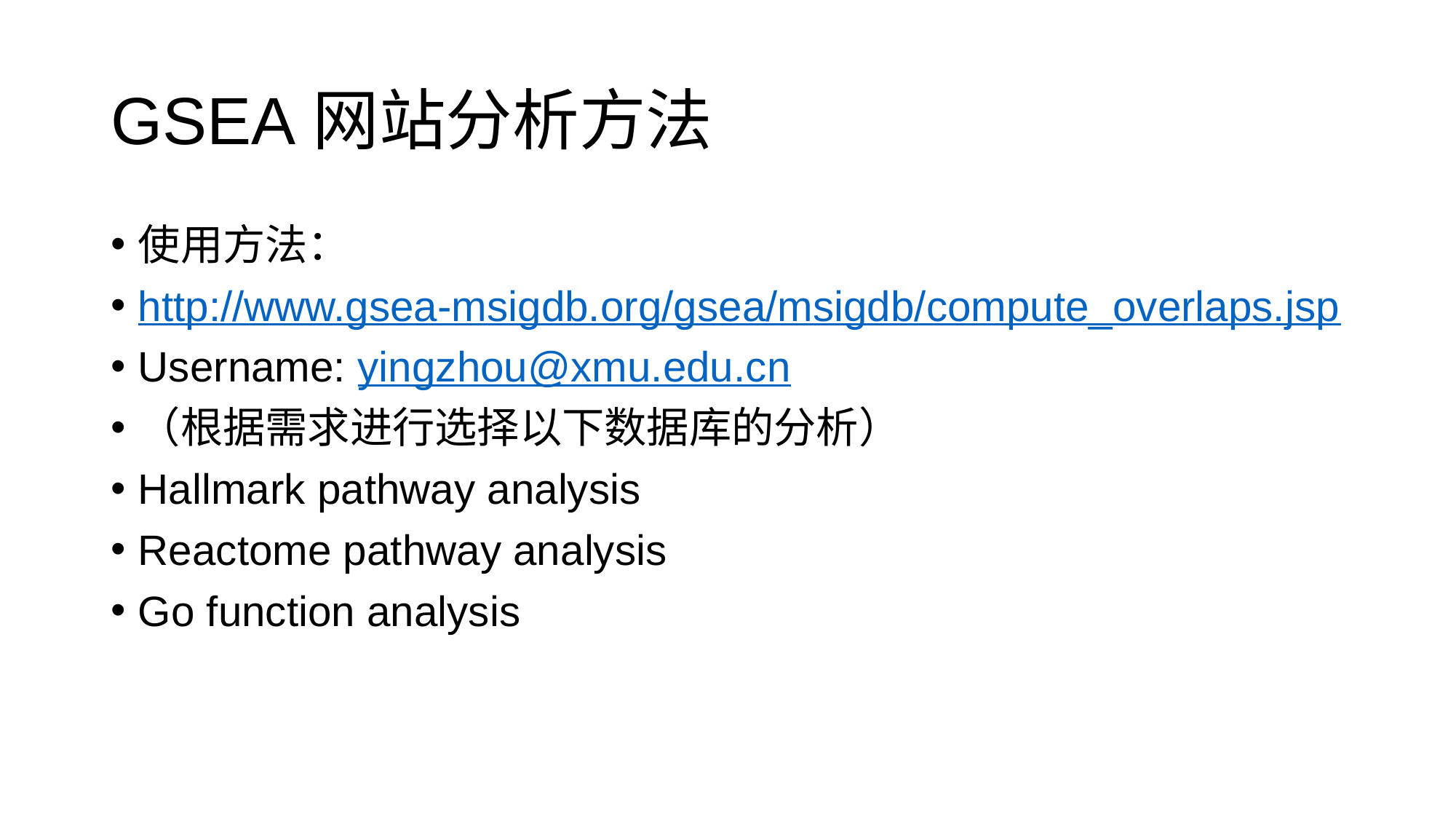

# GSEA网站分析方法
使用方法：
http://www.gsea-msigdb.org/gsea/msigdb/compute_overlaps.jsp
Username: yingzhou@xmu.edu.cn
（根据需求进行选择以下数据库的分析）
Hallmark pathway analysis
Reactome pathway analysis
Go function analysis